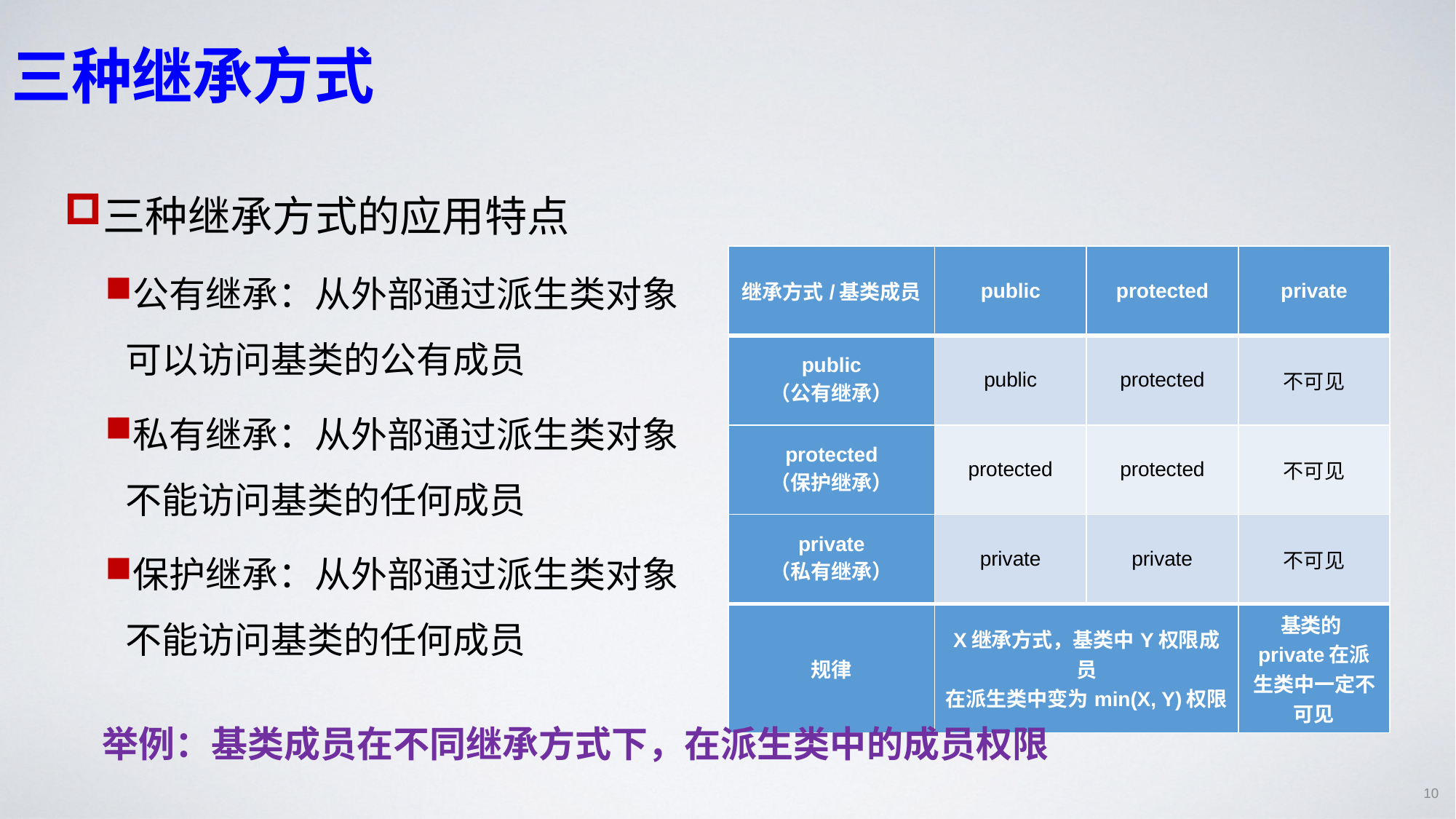

# 三种继承方式
三种继承方式的应用特点
公有继承：从外部通过派生类对象可以访问基类的公有成员
私有继承：从外部通过派生类对象不能访问基类的任何成员
保护继承：从外部通过派生类对象不能访问基类的任何成员
| 继承方式/基类成员 | public | protected | private |
| --- | --- | --- | --- |
| public （公有继承） | public | protected | 不可见 |
| protected （保护继承） | protected | protected | 不可见 |
| private （私有继承） | private | private | 不可见 |
| 规律 | X继承方式，基类中Y权限成员 在派生类中变为min(X, Y)权限 |  | 基类的private在派生类中一定不可见 |
举例：基类成员在不同继承方式下，在派生类中的成员权限
10